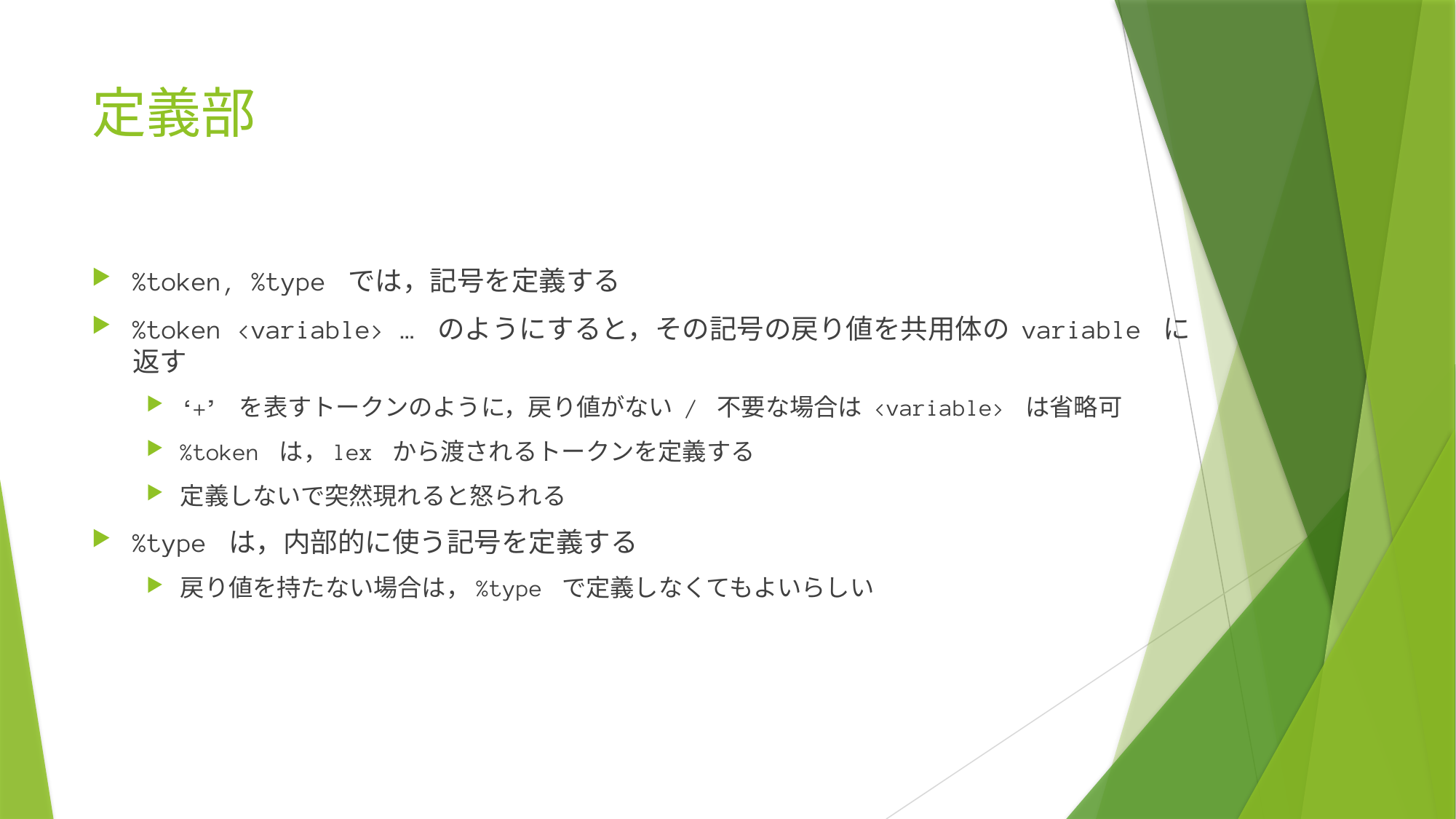

# 定義部
%token, %type では，記号を定義する
%token <variable> … のようにすると，その記号の戻り値を共用体の variable に返す
‘+’ を表すトークンのように，戻り値がない / 不要な場合は <variable> は省略可
%token は，lex から渡されるトークンを定義する
定義しないで突然現れると怒られる
%type は，内部的に使う記号を定義する
戻り値を持たない場合は，%type で定義しなくてもよいらしい